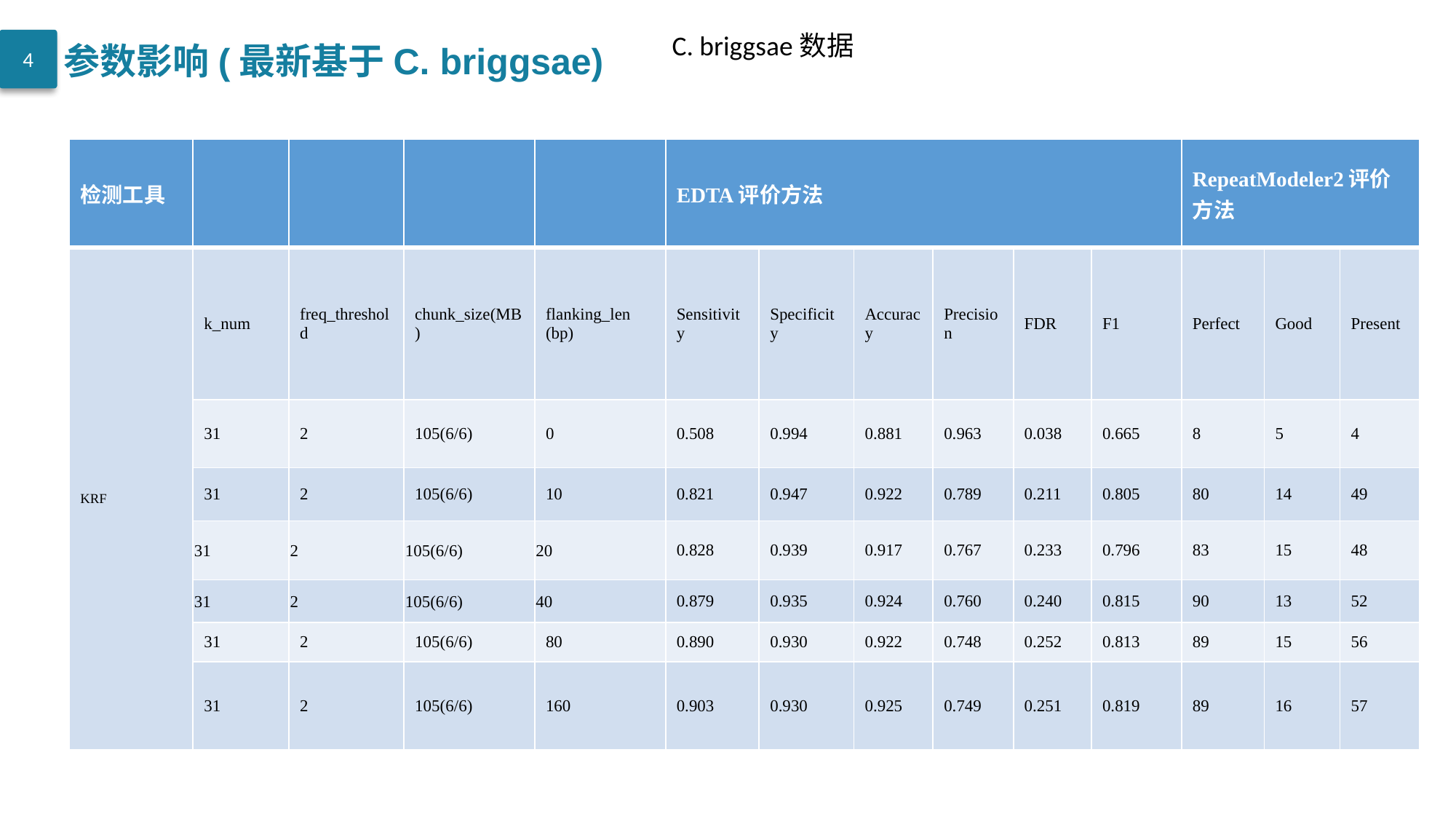

C. briggsae数据
4
参数影响(最新基于C. briggsae)
| 检测工具 |  |  |  |  | EDTA评价方法 |  |  |  |  |  | RepeatModeler2评价方法 |  |  |
| --- | --- | --- | --- | --- | --- | --- | --- | --- | --- | --- | --- | --- | --- |
| KRF | k\_num | freq\_threshold | chunk\_size(MB) | flanking\_len (bp) | Sensitivity | Specificity | Accuracy | Precision | FDR | F1 | Perfect | Good | Present |
|  | 31 | 2 | 105(6/6) | 0 | 0.508 | 0.994 | 0.881 | 0.963 | 0.038 | 0.665 | 8 | 5 | 4 |
|  | 31 | 2 | 105(6/6) | 10 | 0.821 | 0.947 | 0.922 | 0.789 | 0.211 | 0.805 | 80 | 14 | 49 |
|  | 31 | 2 | 105(6/6) | 20 | 0.828 | 0.939 | 0.917 | 0.767 | 0.233 | 0.796 | 83 | 15 | 48 |
|  | 31 | 2 | 105(6/6) | 40 | 0.879 | 0.935 | 0.924 | 0.760 | 0.240 | 0.815 | 90 | 13 | 52 |
|  | 31 | 2 | 105(6/6) | 80 | 0.890 | 0.930 | 0.922 | 0.748 | 0.252 | 0.813 | 89 | 15 | 56 |
|  | 31 | 2 | 105(6/6) | 160 | 0.903 | 0.930 | 0.925 | 0.749 | 0.251 | 0.819 | 89 | 16 | 57 |
结论：flanking_len=0时，sensitivity和perfect数量非常低，说明我们在FMEA算法中识别到的TE绝大部分是粗边界的，没有包含精确的边界。当flanking_len=10时，已经能包含绝大多数的TE的真实边界了，说明FMEA中的粗边界离真实边界误差并不大。flanking_len在40以后趋于稳定。

画sensitivity、Precision 、F1, perfect折线图。